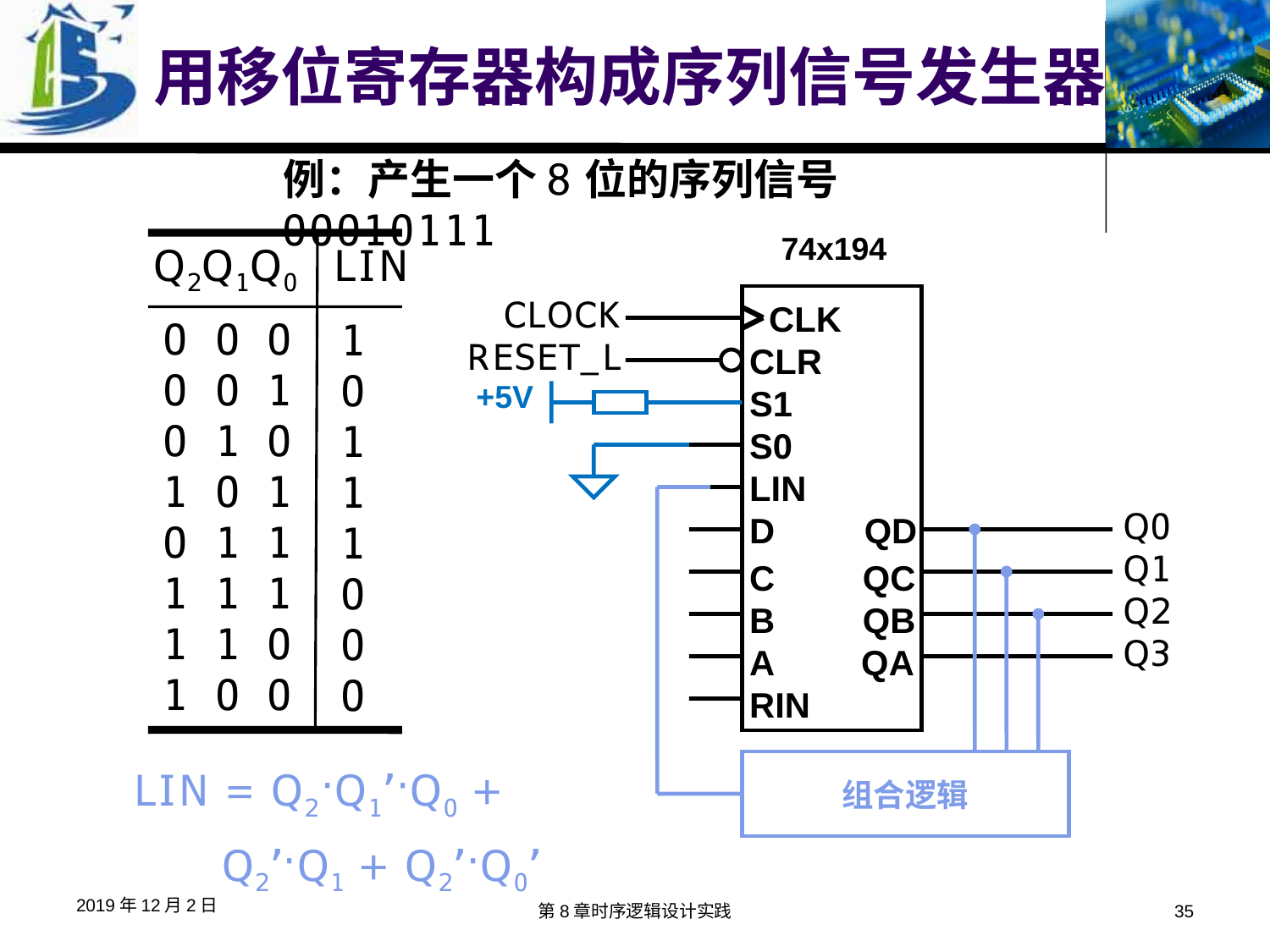

用移位寄存器构成序列信号发生器
例：产生一个8位的序列信号 00010111
74x194
  CLK
CLR
S1
S0
LIN
D          QD
C         QC
B         QB
A         QA
RIN

Q2Q1Q0

LIN

0  0  0
0  0  1
0  1  0
1  0  1
0  1  1
1  1  1
1  1  0
1  0  0

1
0
1
1
1
0
0
0
LIN = Q2·Q1’·Q0 +
       Q2’·Q1 + Q2’·Q0’
CLOCK

RESET_L

+5V

组合逻辑

Q0
Q1
Q2
Q3

2019年12月2日
第8章时序逻辑设计实践
35